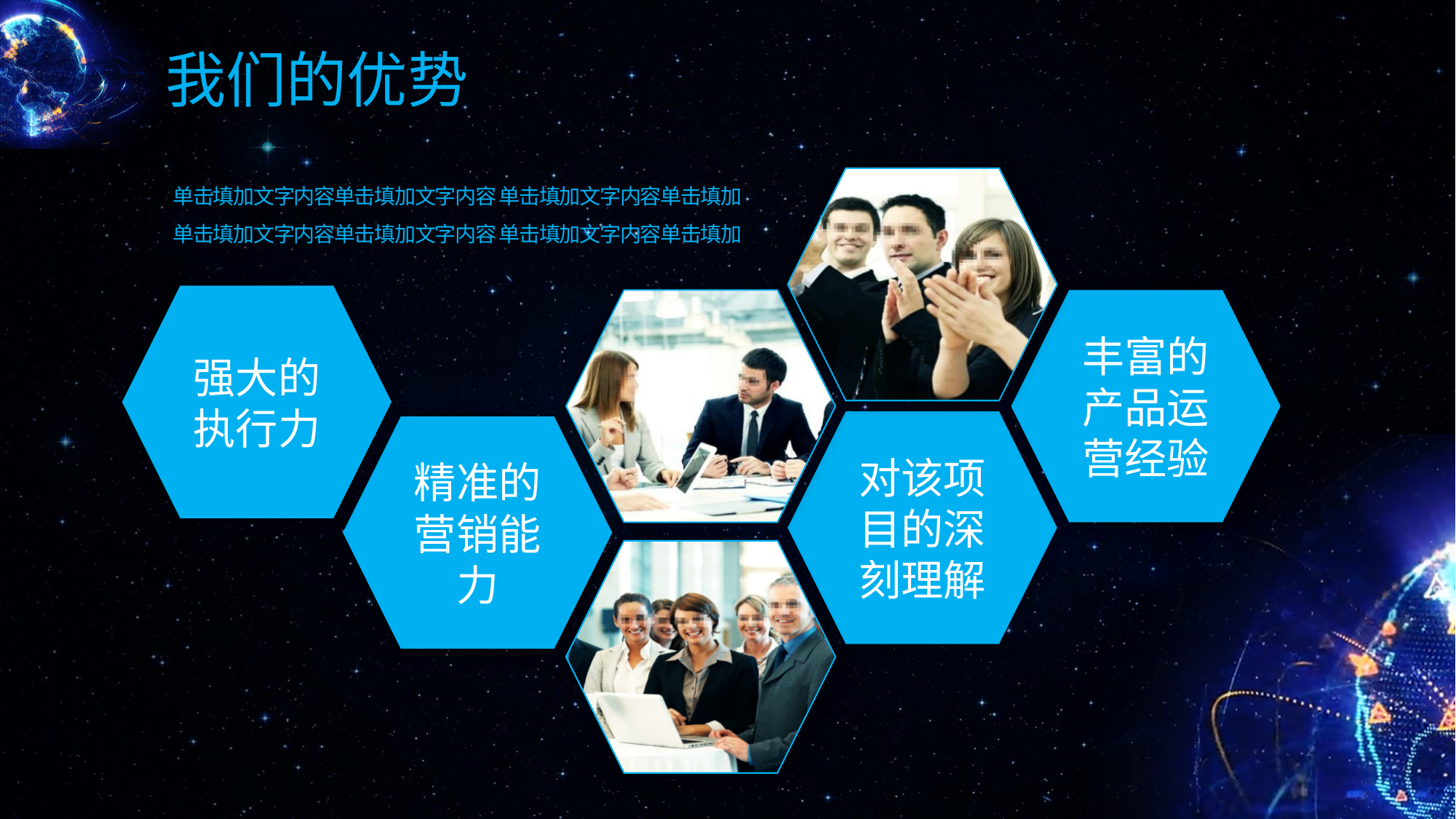

我们的优势

单击填加文字内容单击填加文字内容 单击填加文字内容单击填加
单击填加文字内容单击填加文字内容 单击填加文字内容单击填加
强大的执行力

丰富的产品运营经验
对该项目的深刻理解
精准的营销能力